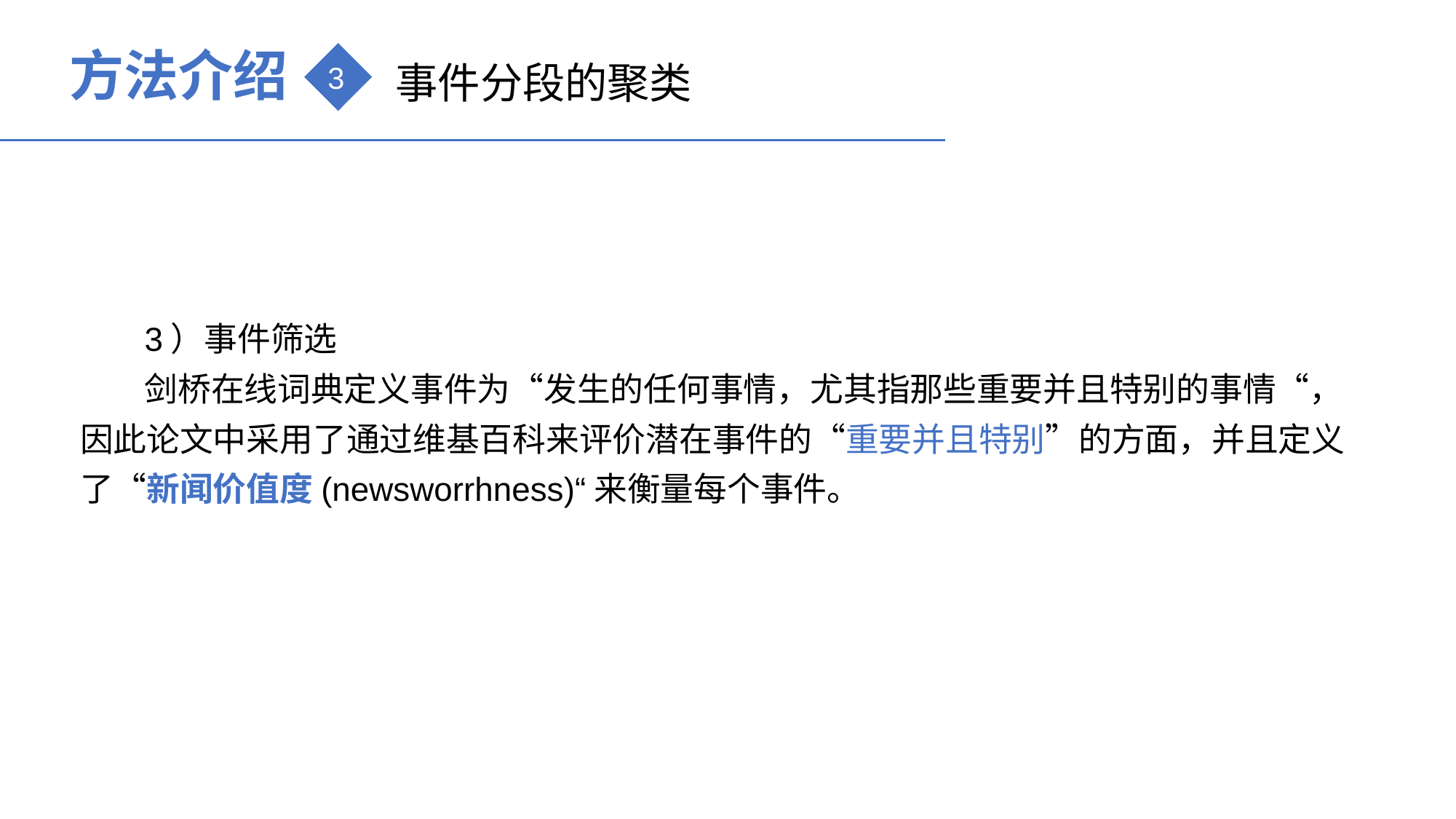

方法介绍
事件分段的聚类

3
3）事件筛选
剑桥在线词典定义事件为“发生的任何事情，尤其指那些重要并且特别的事情“，因此论文中采用了通过维基百科来评价潜在事件的“重要并且特别”的方面，并且定义了“新闻价值度(newsworrhness)“来衡量每个事件。